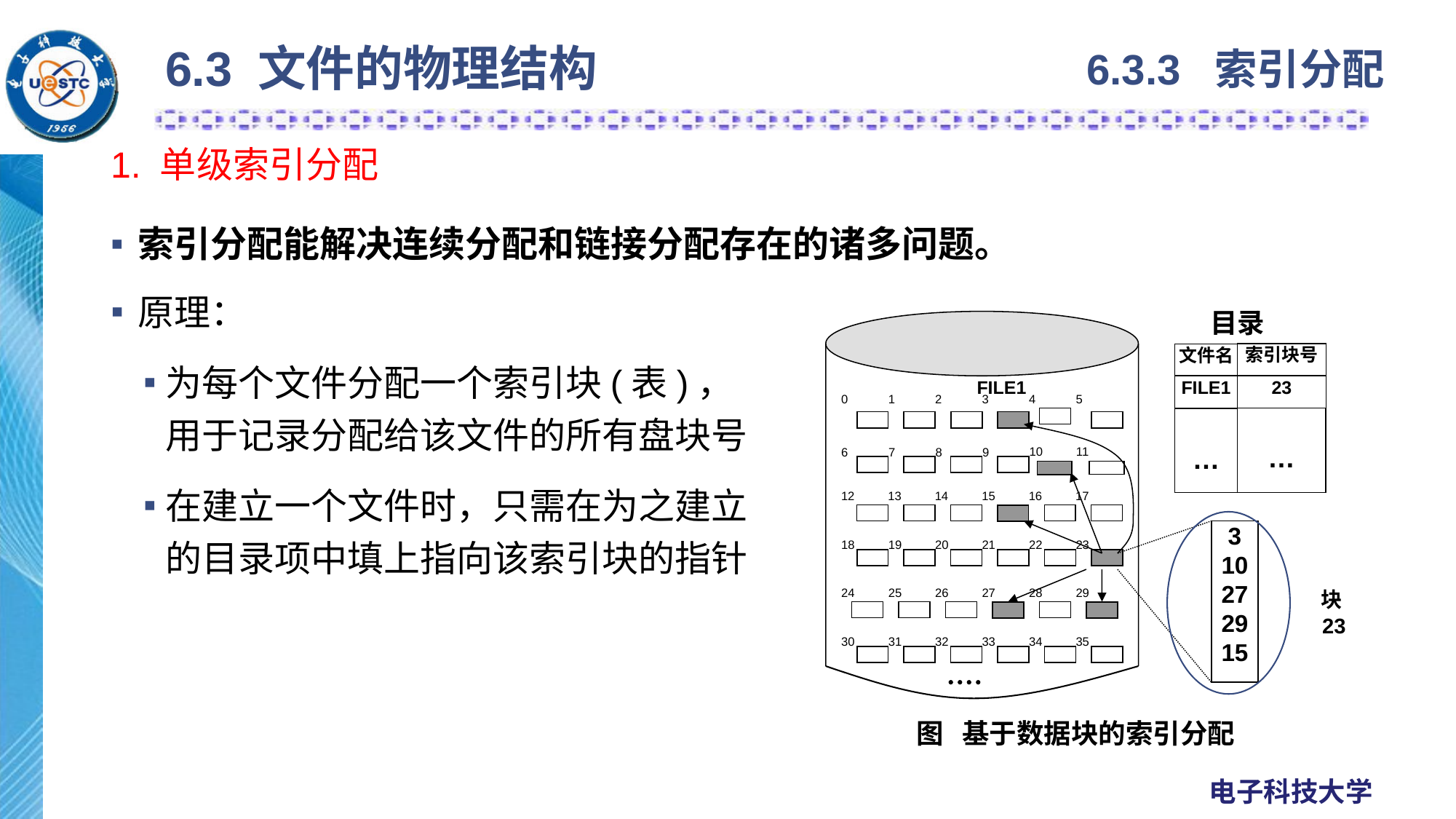

6.3 文件的物理结构
6.3.3  索引分配
1. 单级索引分配
索引分配能解决连续分配和链接分配存在的诸多问题。

原理：
为每个文件分配一个索引块(表)，用于记录分配给该文件的所有盘块号
在建立一个文件时，只需在为之建立的目录项中填上指向该索引块的指针

FILE1
0
1
2
3
4
5

10
11
6
7
8
9

3
10
27
29
15

18
19
20
21
22
23

12
13
14
15
16
17

24
25
26
27
28
29

30
31
32
33
34
35

目录
索引块号
文件名
23
FILE1

…

…
图   基于数据块的索引分配

块23